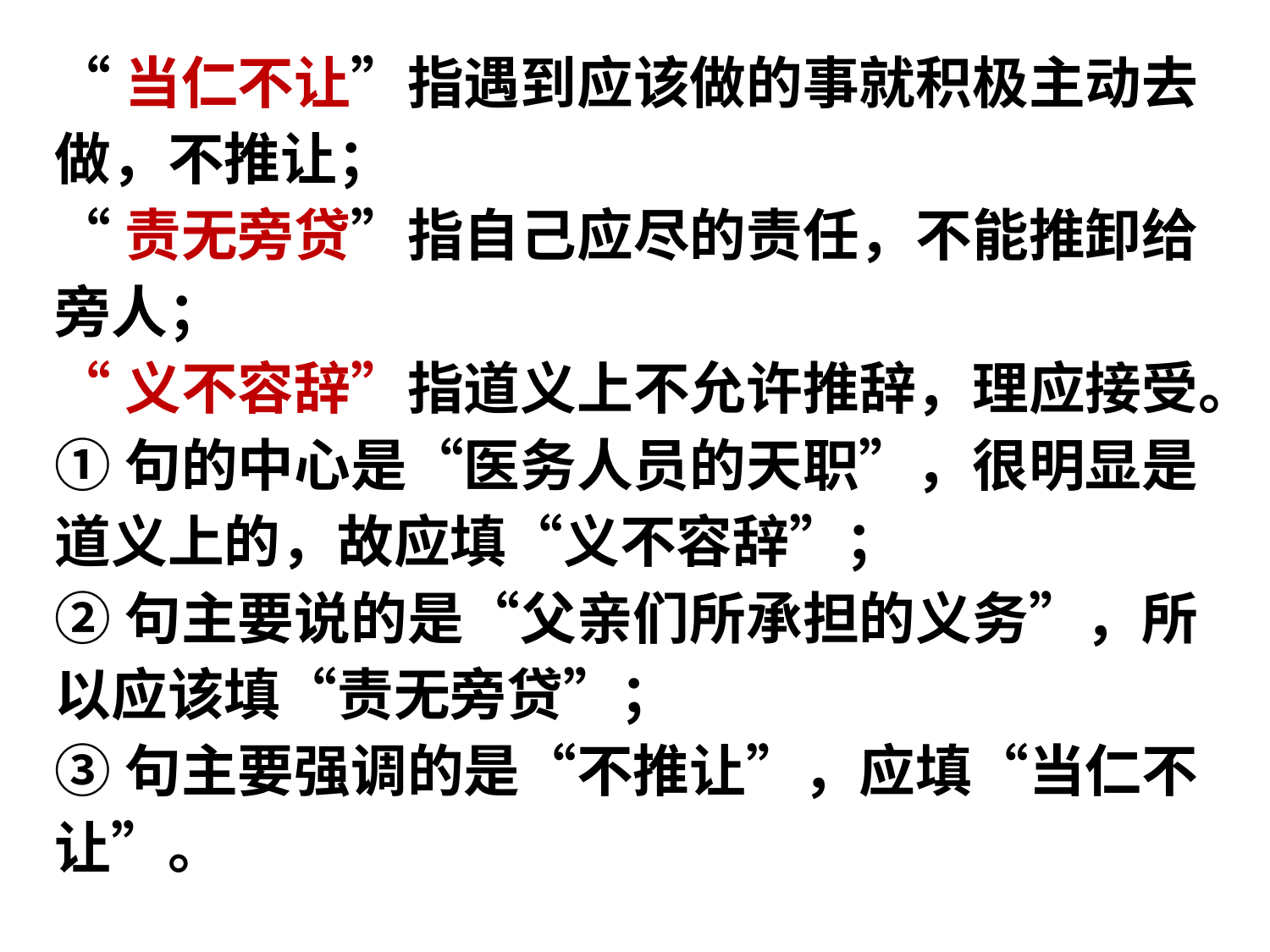

“当仁不让”指遇到应该做的事就积极主动去做，不推让；
“责无旁贷”指自己应尽的责任，不能推卸给旁人；
“义不容辞”指道义上不允许推辞，理应接受。
①句的中心是“医务人员的天职”，很明显是道义上的，故应填“义不容辞”；
②句主要说的是“父亲们所承担的义务”，所以应该填“责无旁贷”；
③句主要强调的是“不推让”，应填“当仁不让”。